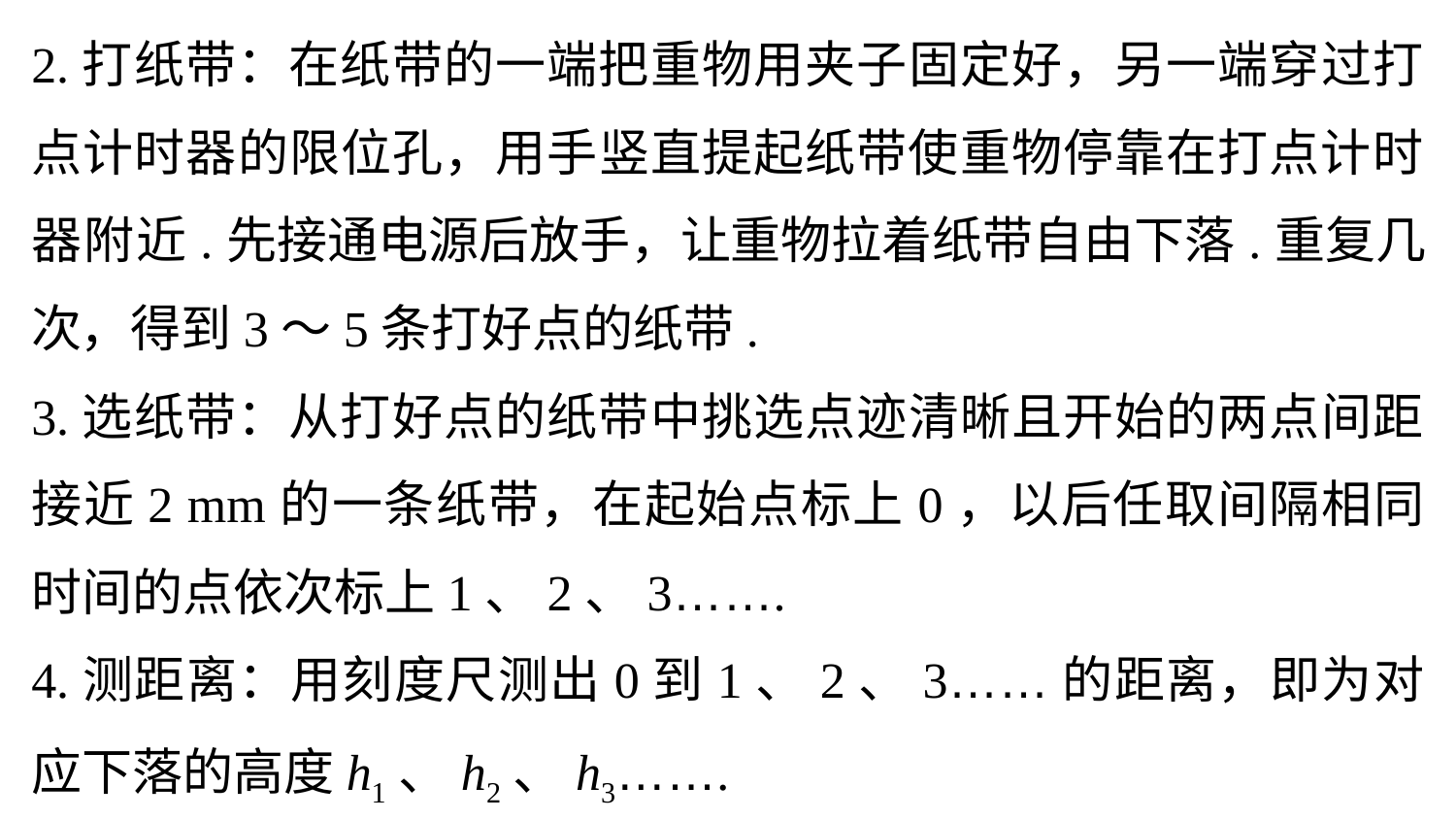

2.打纸带：在纸带的一端把重物用夹子固定好，另一端穿过打点计时器的限位孔，用手竖直提起纸带使重物停靠在打点计时器附近.先接通电源后放手，让重物拉着纸带自由下落.重复几次，得到3～5条打好点的纸带.
3.选纸带：从打好点的纸带中挑选点迹清晰且开始的两点间距接近2 mm的一条纸带，在起始点标上0，以后任取间隔相同时间的点依次标上1、2、3…….
4.测距离：用刻度尺测出0到1、2、3……的距离，即为对应下落的高度h1、h2、h3…….